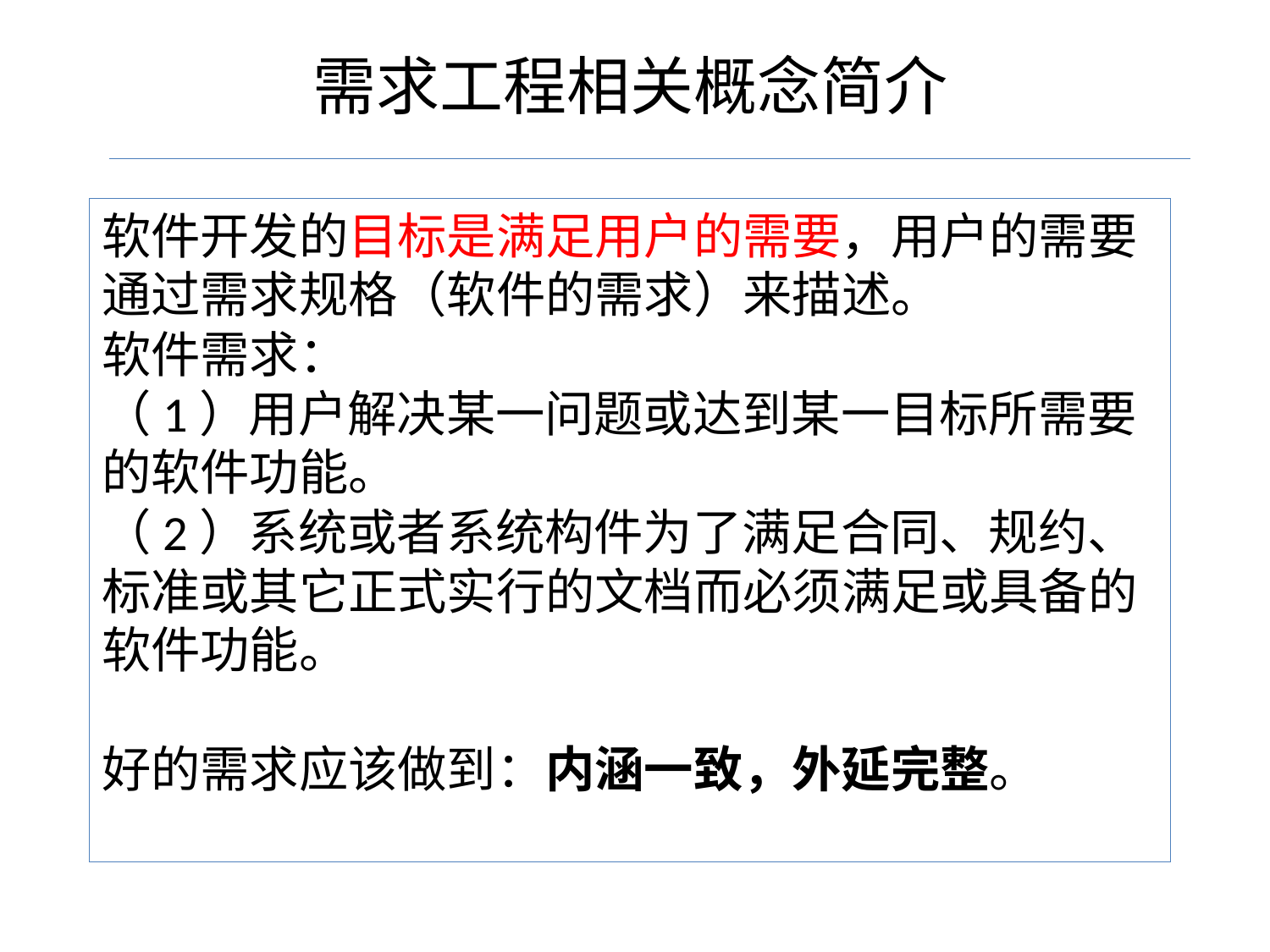

需求工程相关概念简介
软件开发的目标是满足用户的需要，用户的需要通过需求规格（软件的需求）来描述。
软件需求：
（1）用户解决某一问题或达到某一目标所需要的软件功能。
（2）系统或者系统构件为了满足合同、规约、标准或其它正式实行的文档而必须满足或具备的软件功能。

好的需求应该做到：内涵一致，外延完整。